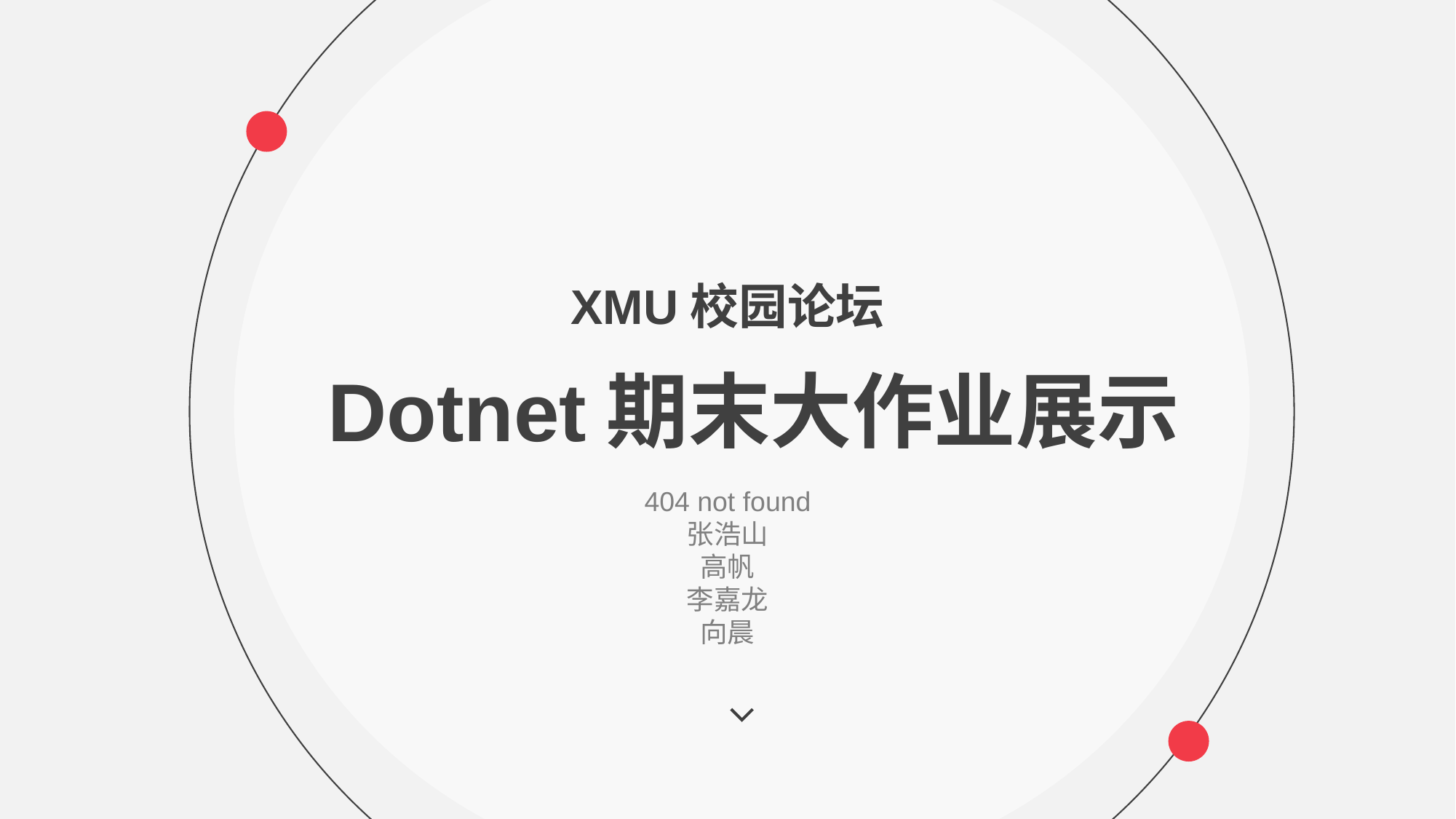

XMU校园论坛
Dotnet期末大作业展示
404 not found
张浩山
高帆
李嘉龙
向晨